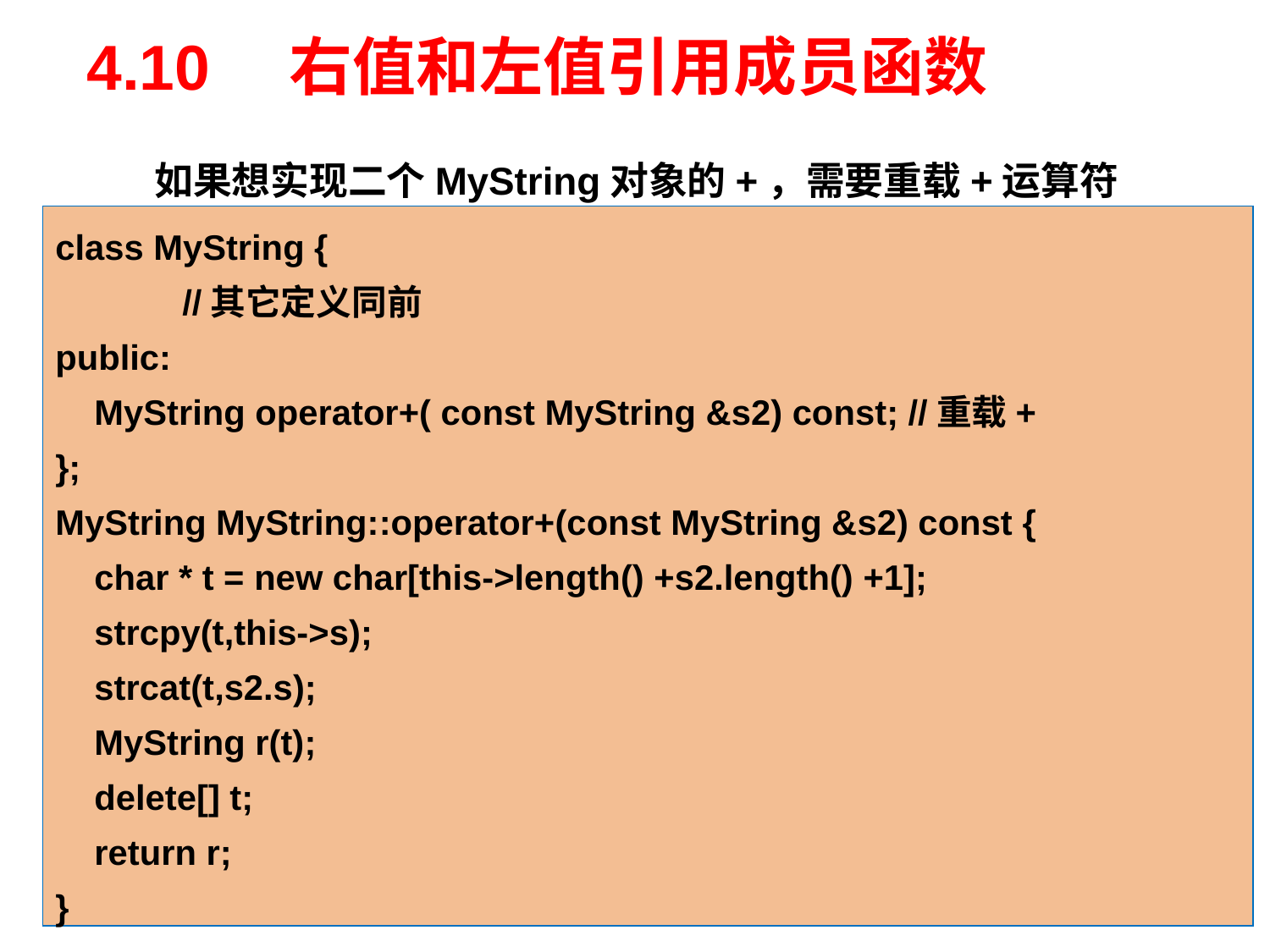

# 4.10　右值和左值引用成员函数
	如果想实现二个MyString对象的+，需要重载+运算符
class MyString {
	//其它定义同前
public:
    MyString operator+( const MyString &s2) const; //重载+
};
MyString MyString::operator+(const MyString &s2) const {
    char * t = new char[this->length() +s2.length() +1];
    strcpy(t,this->s);
    strcat(t,s2.s);
    MyString r(t);
    delete[] t;
    return r;
}